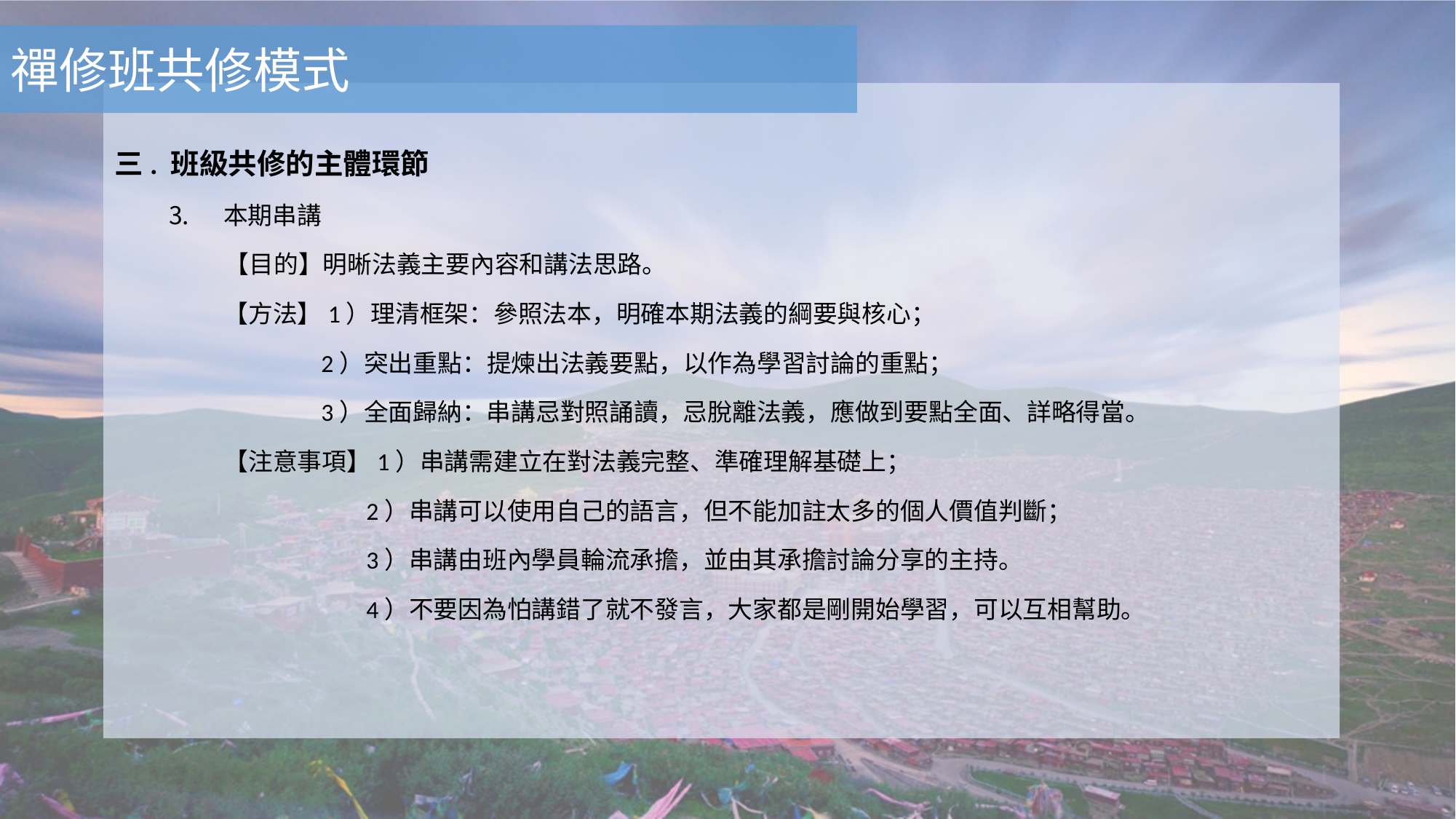

禪修班共修模式

三. 班級共修的主體環節
本期串講
         【目的】明晰法義主要內容和講法思路。
         【方法】1）理清框架：參照法本，明確本期法義的綱要與核心；
                           2）突出重點：提煉出法義要點，以作為學習討論的重點；
                           3）全面歸納：串講忌對照誦讀，忌脫離法義，應做到要點全面、詳略得當。
         【注意事項】1）串講需建立在對法義完整、準確理解基礎上；
                                   2）串講可以使用自己的語言，但不能加註太多的個人價值判斷；
                                   3）串講由班內學員輪流承擔，並由其承擔討論分享的主持。
                                   4）不要因為怕講錯了就不發言，大家都是剛開始學習，可以互相幫助。